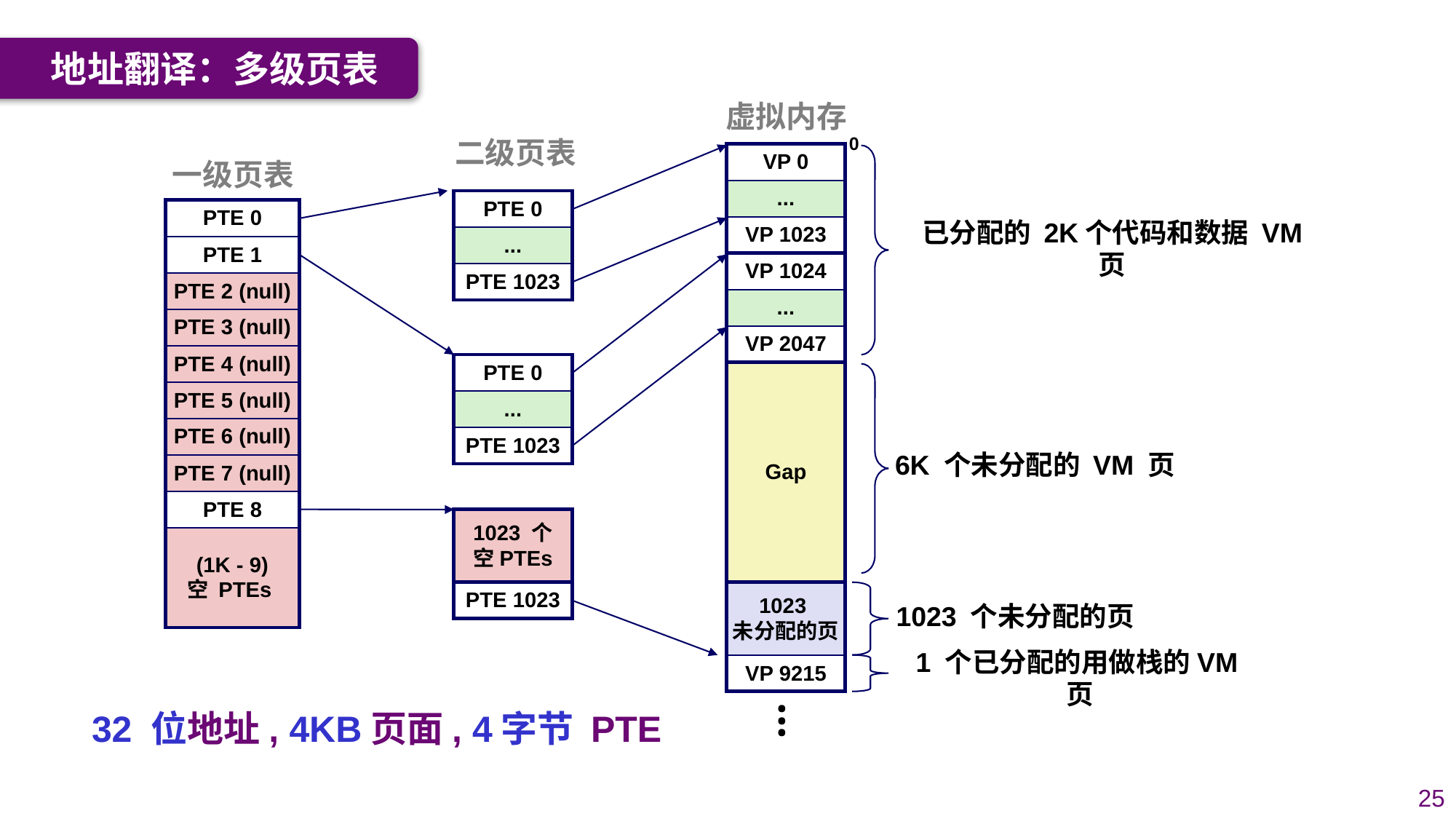

地址翻译：多级页表
虚拟内存
0
二级页表
VP 0

一级页表
...

PTE 0

PTE 0

VP 1023

...
已分配的 2K个代码和数据 VM 页
PTE 1
VP 1024

PTE 1023
PTE 2 (null)
...
PTE 3 (null)
VP 2047

PTE 4 (null)
PTE 0

Gap

PTE 5 (null)
...
PTE 6 (null)
PTE 1023
6K 个未分配的 VM 页
PTE 7 (null)
PTE 8
1023 个
空PTEs

(1K - 9)
空 PTEs
PTE 1023
1023
未分配的页

1023 个未分配的页

VP 9215

1 个已分配的用做栈的VM页
...
32 位地址, 4KB页面, 4字节 PTE
25